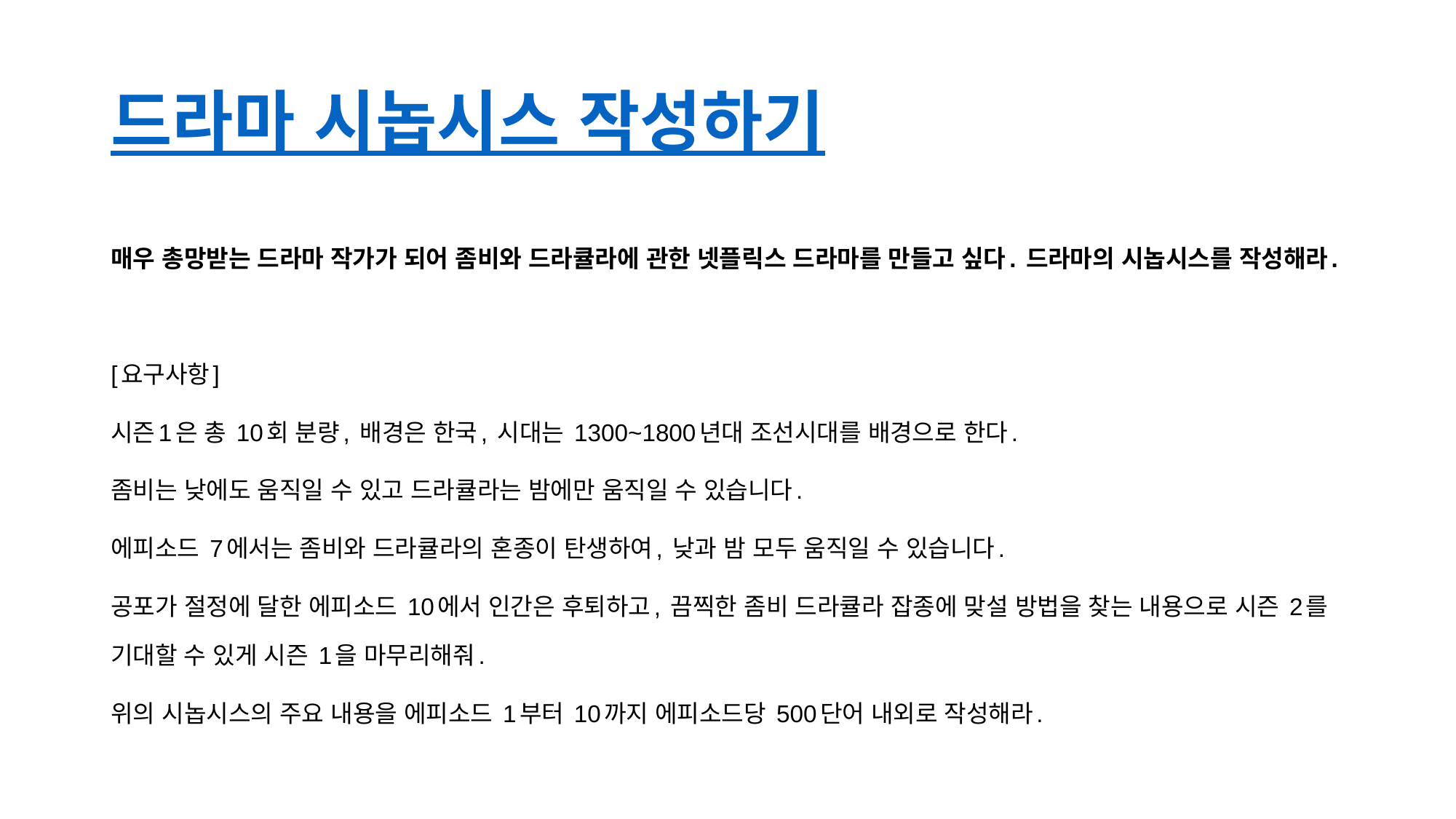

# 드라마 시놉시스 작성하기
매우 총망받는 드라마 작가가 되어 좀비와 드라큘라에 관한 넷플릭스 드라마를 만들고 싶다. 드라마의 시놉시스를 작성해라.

[요구사항]
시즌1은 총 10회 분량, 배경은 한국, 시대는 1300~1800년대 조선시대를 배경으로 한다.
좀비는 낮에도 움직일 수 있고 드라큘라는 밤에만 움직일 수 있습니다.
에피소드 7에서는 좀비와 드라큘라의 혼종이 탄생하여, 낮과 밤 모두 움직일 수 있습니다.
공포가 절정에 달한 에피소드 10에서 인간은 후퇴하고, 끔찍한 좀비 드라큘라 잡종에 맞설 방법을 찾는 내용으로 시즌 2를 기대할 수 있게 시즌 1을 마무리해줘.
위의 시놉시스의 주요 내용을 에피소드 1부터 10까지 에피소드당 500단어 내외로 작성해라.